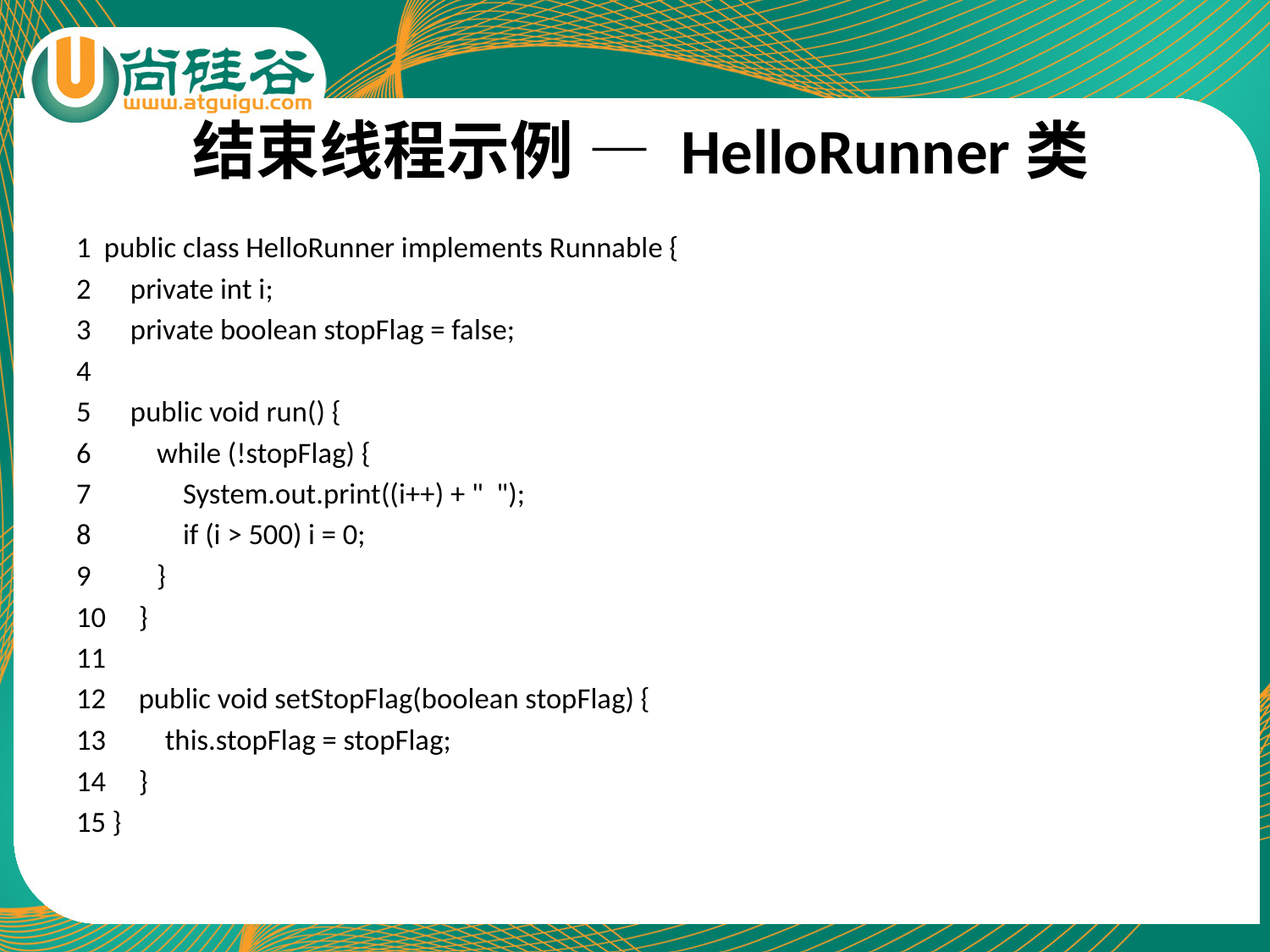

# 结束线程示例 — HelloRunner类
1  public class HelloRunner implements Runnable {
2      private int i;
3      private boolean stopFlag = false;
4
5      public void run() {
6          while (!stopFlag) {
7              System.out.print((i++) + "  ");
8              if (i > 500) i = 0;
9          }
10     }
11
12     public void setStopFlag(boolean stopFlag) {
13         this.stopFlag = stopFlag;
14     }
15 }